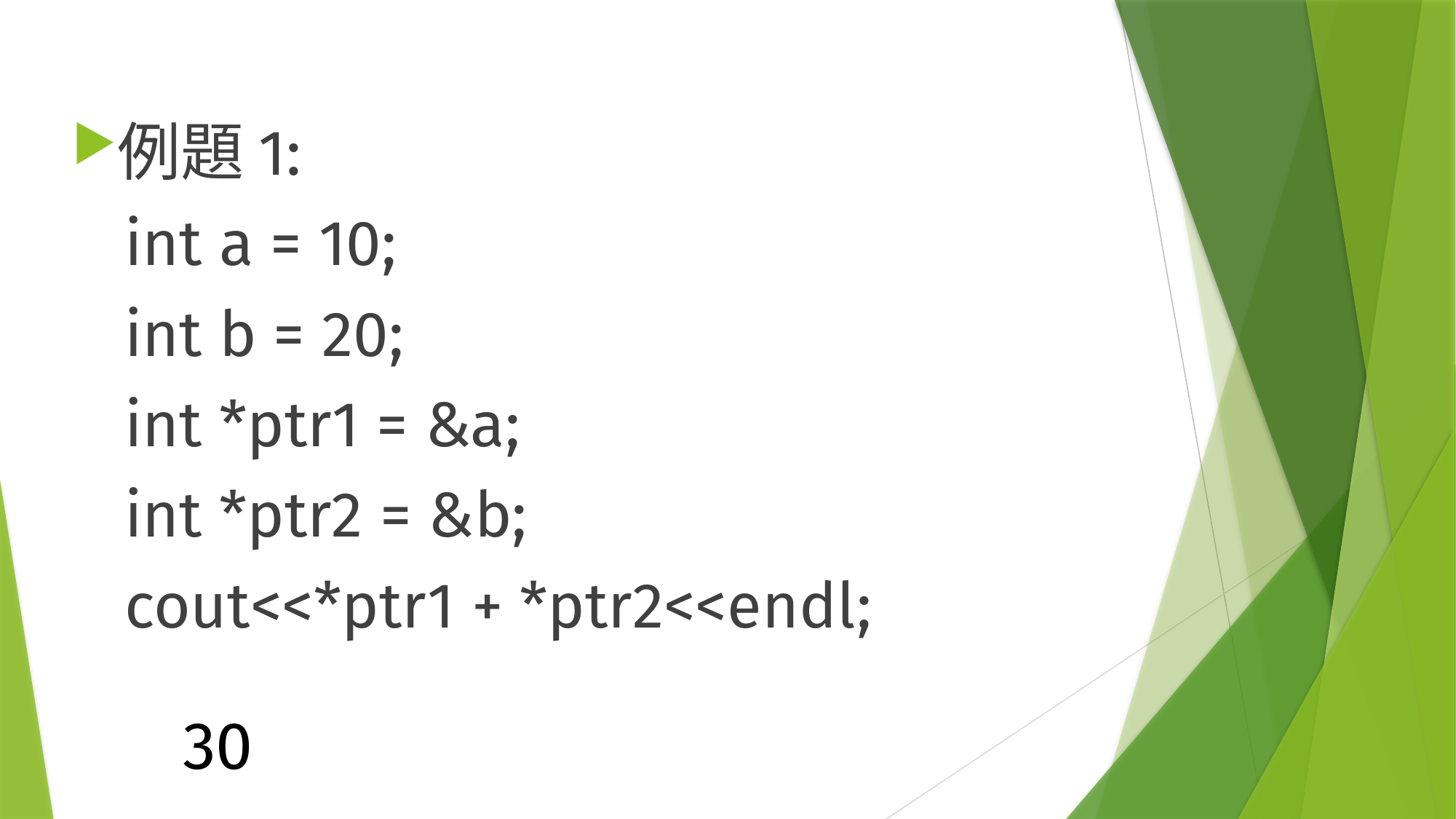

例題1:
	int a = 10;
	int b = 20;
	int *ptr1 = &a;
	int *ptr2 = &b;
	cout<<*ptr1 + *ptr2<<endl;

30